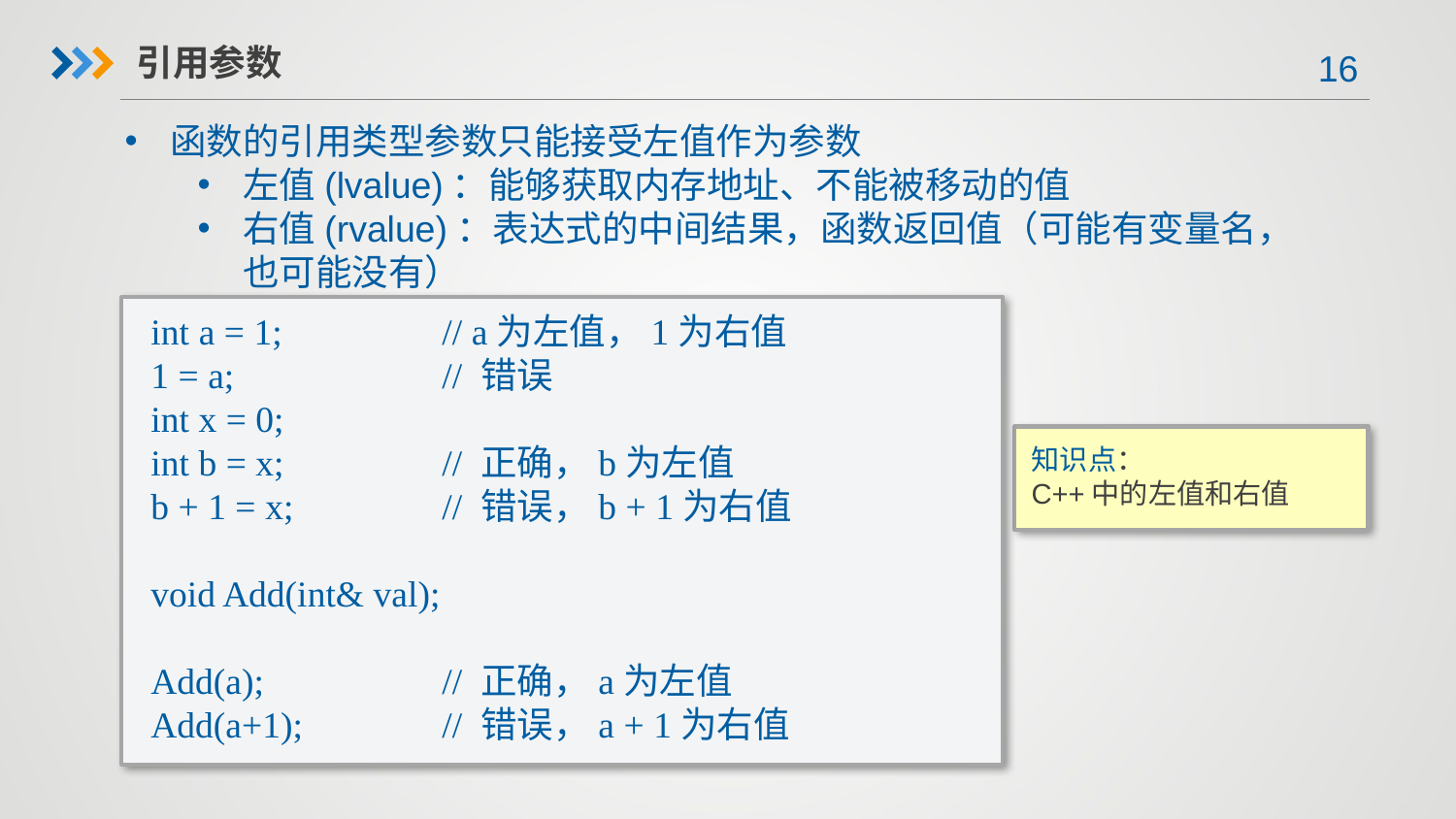

引用参数
函数的引用类型参数只能接受左值作为参数
左值(lvalue)：能够获取内存地址、不能被移动的值
右值(rvalue)：表达式的中间结果，函数返回值（可能有变量名，也可能没有）

int a = 1;		// a为左值，1为右值
1 = a;		// 错误
int x = 0;
int b = x;		// 正确，b为左值
b + 1 = x;		// 错误，b + 1为右值

void Add(int& val);

Add(a);		// 正确，a为左值
Add(a+1);	// 错误，a + 1为右值

知识点：
C++中的左值和右值